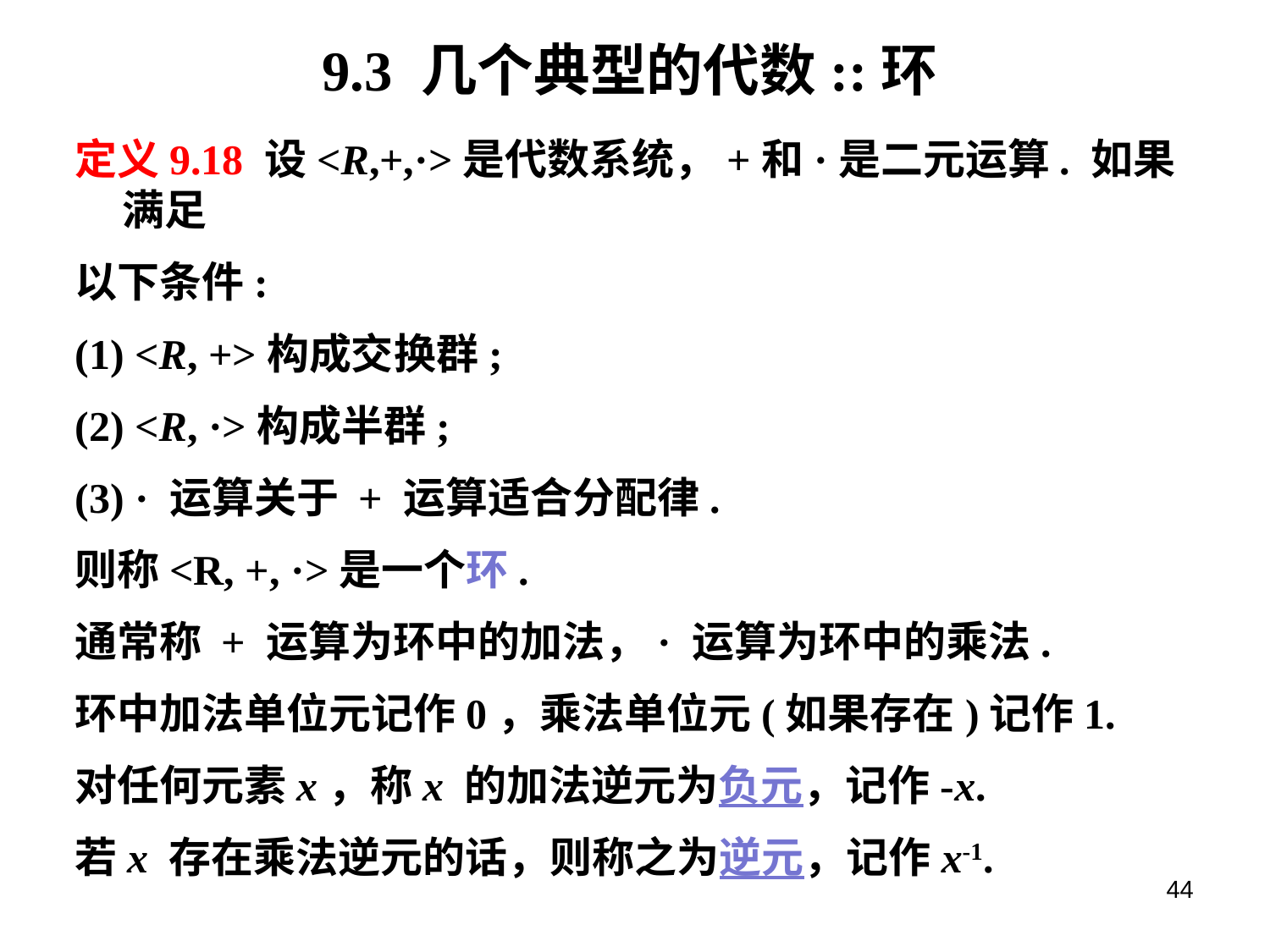

# 9.3 几个典型的代数::环
定义9.18 设<R,+,·>是代数系统，+和·是二元运算. 如果满足
以下条件:
(1) <R, +>构成交换群;
(2) <R, ·>构成半群;
(3) · 运算关于 + 运算适合分配律.
则称<R, +, ·>是一个环.
通常称 + 运算为环中的加法，· 运算为环中的乘法.
环中加法单位元记作0，乘法单位元(如果存在)记作1.
对任何元素x，称x 的加法逆元为负元，记作-x.
若x 存在乘法逆元的话，则称之为逆元，记作x-1.
44